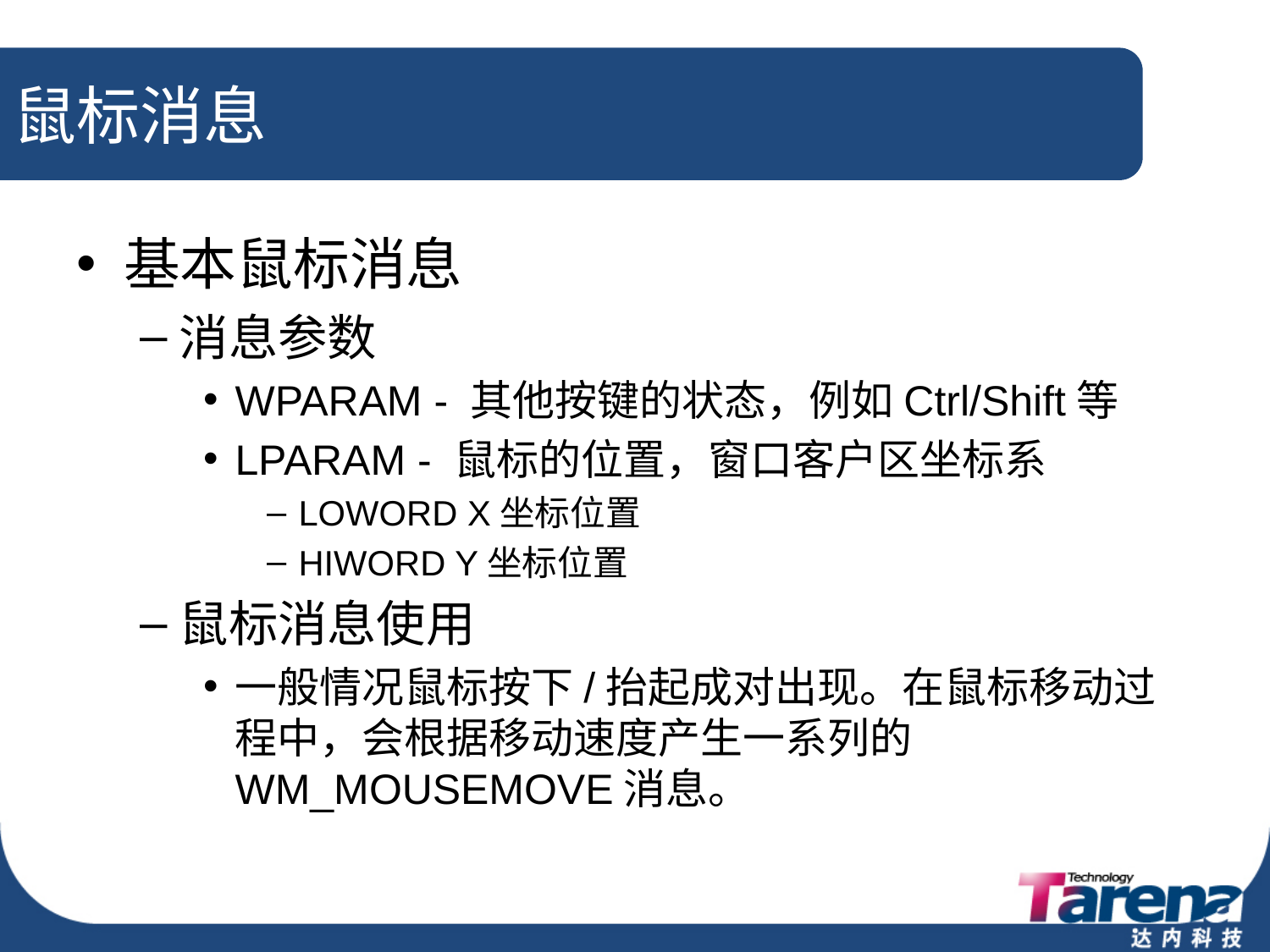

# 鼠标消息
基本鼠标消息
消息参数
WPARAM - 其他按键的状态，例如Ctrl/Shift等
LPARAM - 鼠标的位置，窗口客户区坐标系
LOWORD X坐标位置
HIWORD Y坐标位置
鼠标消息使用
一般情况鼠标按下/抬起成对出现。在鼠标移动过程中，会根据移动速度产生一系列的WM_MOUSEMOVE消息。